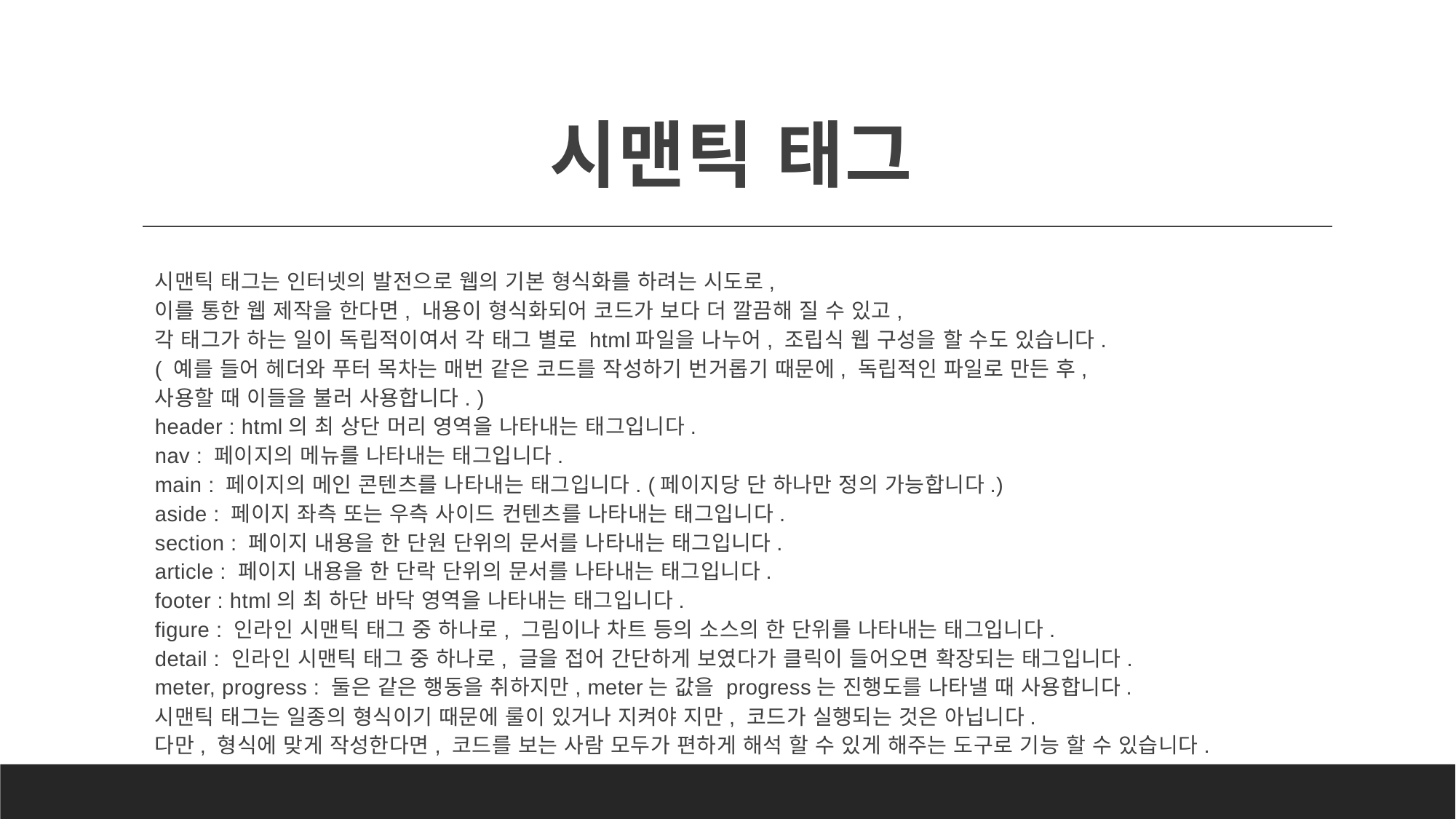

# 시맨틱 태그
시맨틱 태그는 인터넷의 발전으로 웹의 기본 형식화를 하려는 시도로,
이를 통한 웹 제작을 한다면, 내용이 형식화되어 코드가 보다 더 깔끔해 질 수 있고,
각 태그가 하는 일이 독립적이여서 각 태그 별로 html파일을 나누어, 조립식 웹 구성을 할 수도 있습니다.
( 예를 들어 헤더와 푸터 목차는 매번 같은 코드를 작성하기 번거롭기 때문에, 독립적인 파일로 만든 후,
사용할 때 이들을 불러 사용합니다. )
header : html의 최 상단 머리 영역을 나타내는 태그입니다.
nav : 페이지의 메뉴를 나타내는 태그입니다.
main : 페이지의 메인 콘텐츠를 나타내는 태그입니다. (페이지당 단 하나만 정의 가능합니다.)
aside : 페이지 좌측 또는 우측 사이드 컨텐츠를 나타내는 태그입니다.
section : 페이지 내용을 한 단원 단위의 문서를 나타내는 태그입니다.
article : 페이지 내용을 한 단락 단위의 문서를 나타내는 태그입니다.
footer : html의 최 하단 바닥 영역을 나타내는 태그입니다.
figure : 인라인 시맨틱 태그 중 하나로, 그림이나 차트 등의 소스의 한 단위를 나타내는 태그입니다.
detail : 인라인 시맨틱 태그 중 하나로, 글을 접어 간단하게 보였다가 클릭이 들어오면 확장되는 태그입니다.
meter, progress : 둘은 같은 행동을 취하지만, meter는 값을 progress는 진행도를 나타낼 때 사용합니다.
시맨틱 태그는 일종의 형식이기 때문에 룰이 있거나 지켜야 지만, 코드가 실행되는 것은 아닙니다.
다만, 형식에 맞게 작성한다면, 코드를 보는 사람 모두가 편하게 해석 할 수 있게 해주는 도구로 기능 할 수 있습니다.